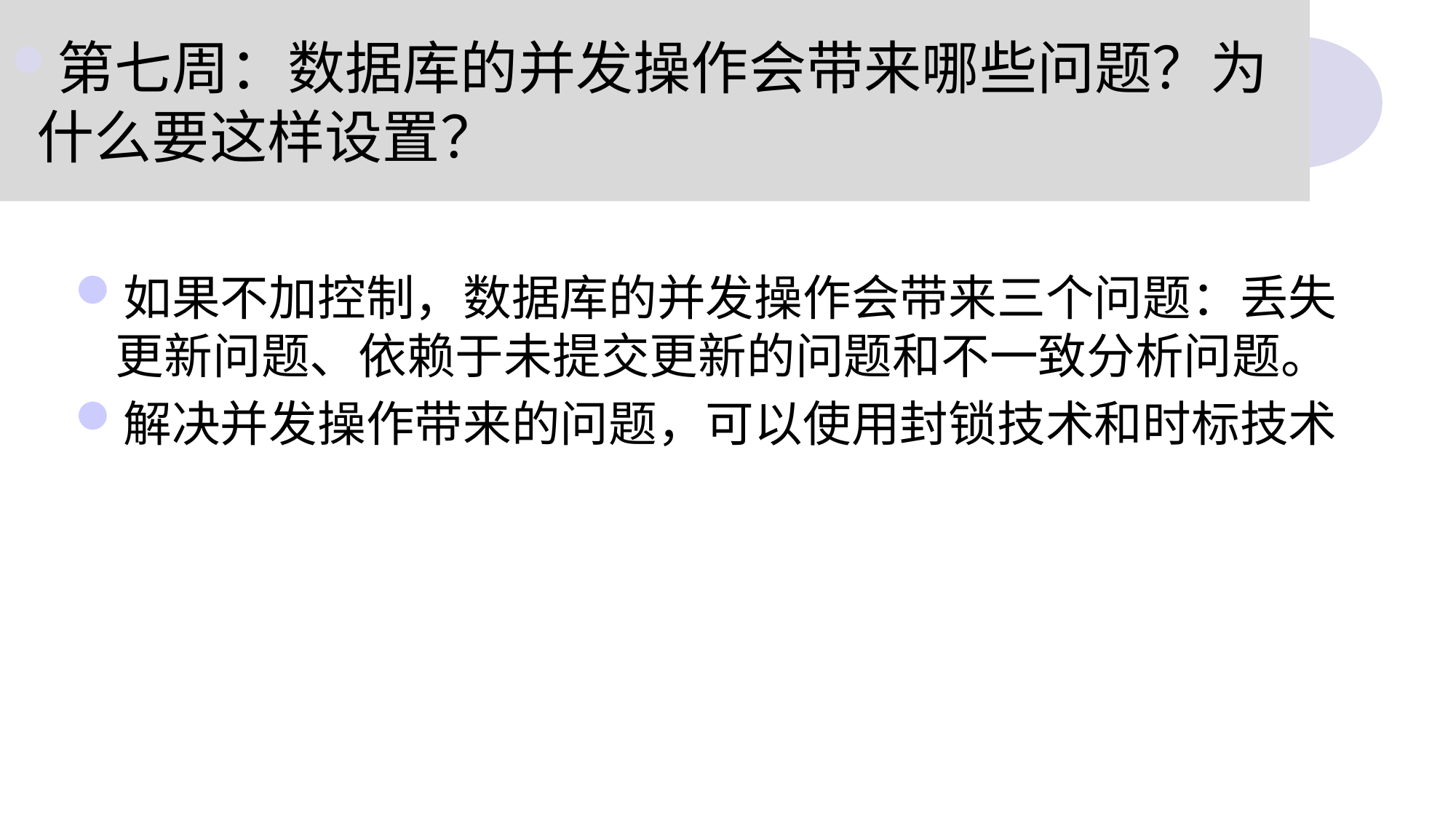

# 第七周：数据库的并发操作会带来哪些问题？为什么要这样设置？
如果不加控制，数据库的并发操作会带来三个问题：丢失更新问题、依赖于未提交更新的问题和不一致分析问题。
解决并发操作带来的问题，可以使用封锁技术和时标技术